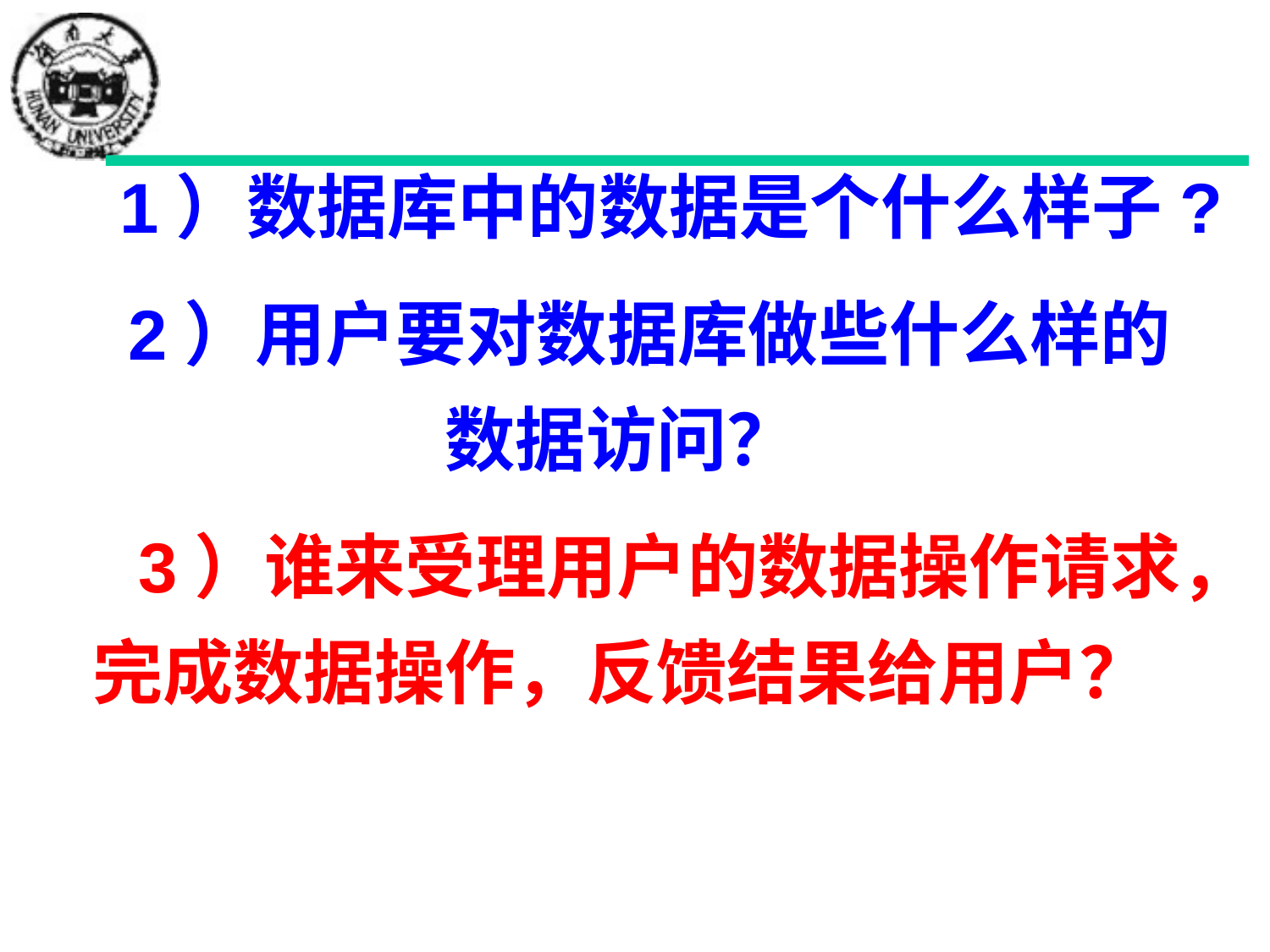

1）数据库中的数据是个什么样子?
 2）用户要对数据库做些什么样的数据访问？
  3）谁来受理用户的数据操作请求，完成数据操作，反馈结果给用户？